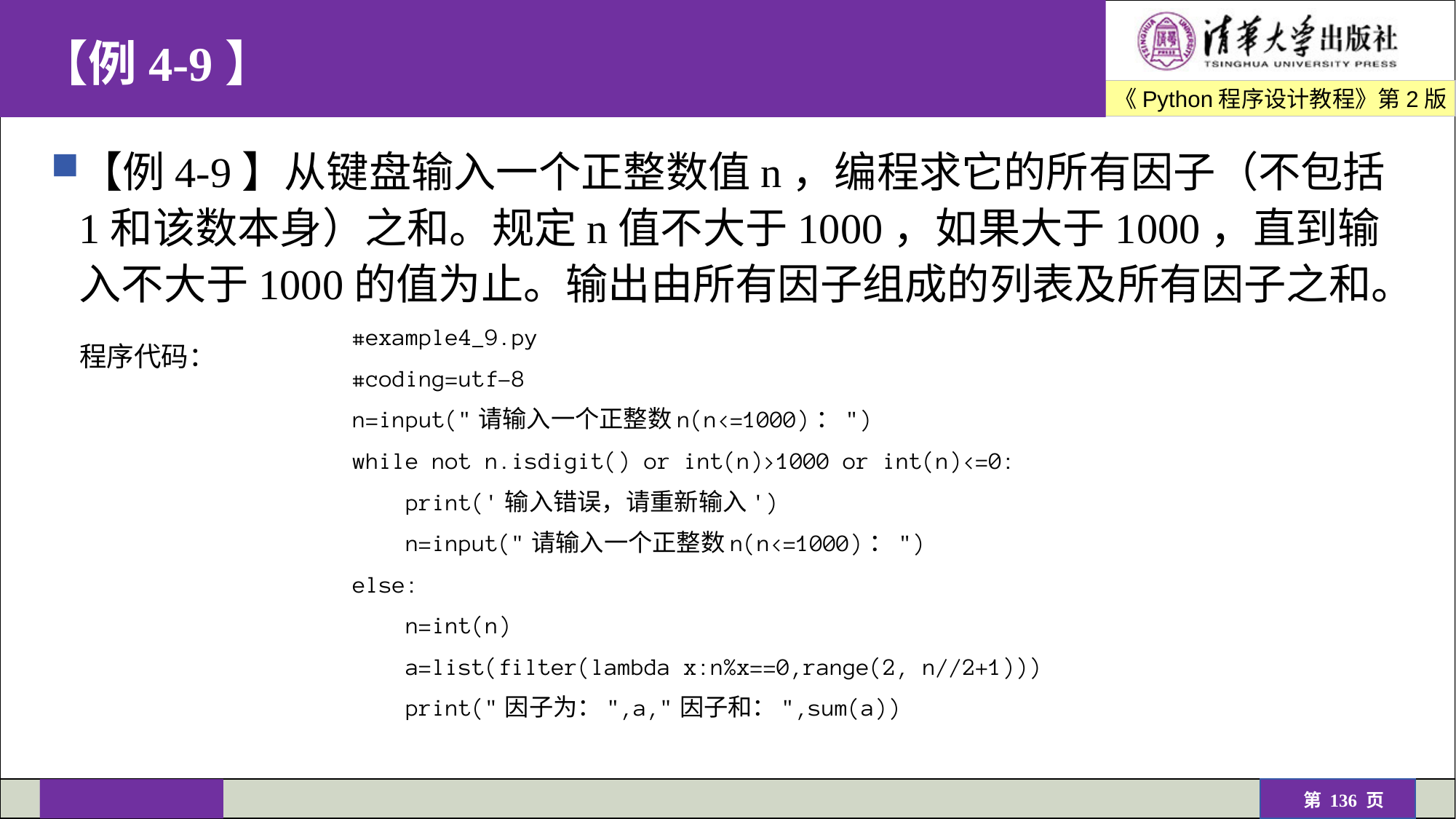

# 【例4-9】
【例4-9】从键盘输入一个正整数值n，编程求它的所有因子（不包括1和该数本身）之和。规定n值不大于1000，如果大于1000，直到输入不大于1000的值为止。输出由所有因子组成的列表及所有因子之和。
#example4_9.py
#coding=utf-8
n=input("请输入一个正整数n(n<=1000)：")
while not n.isdigit() or int(n)>1000 or int(n)<=0:
    print('输入错误，请重新输入')
    n=input("请输入一个正整数n(n<=1000)：")
else:
    n=int(n)
    a=list(filter(lambda x:n%x==0,range(2, n//2+1)))
    print("因子为：",a,"因子和：",sum(a))
程序代码：